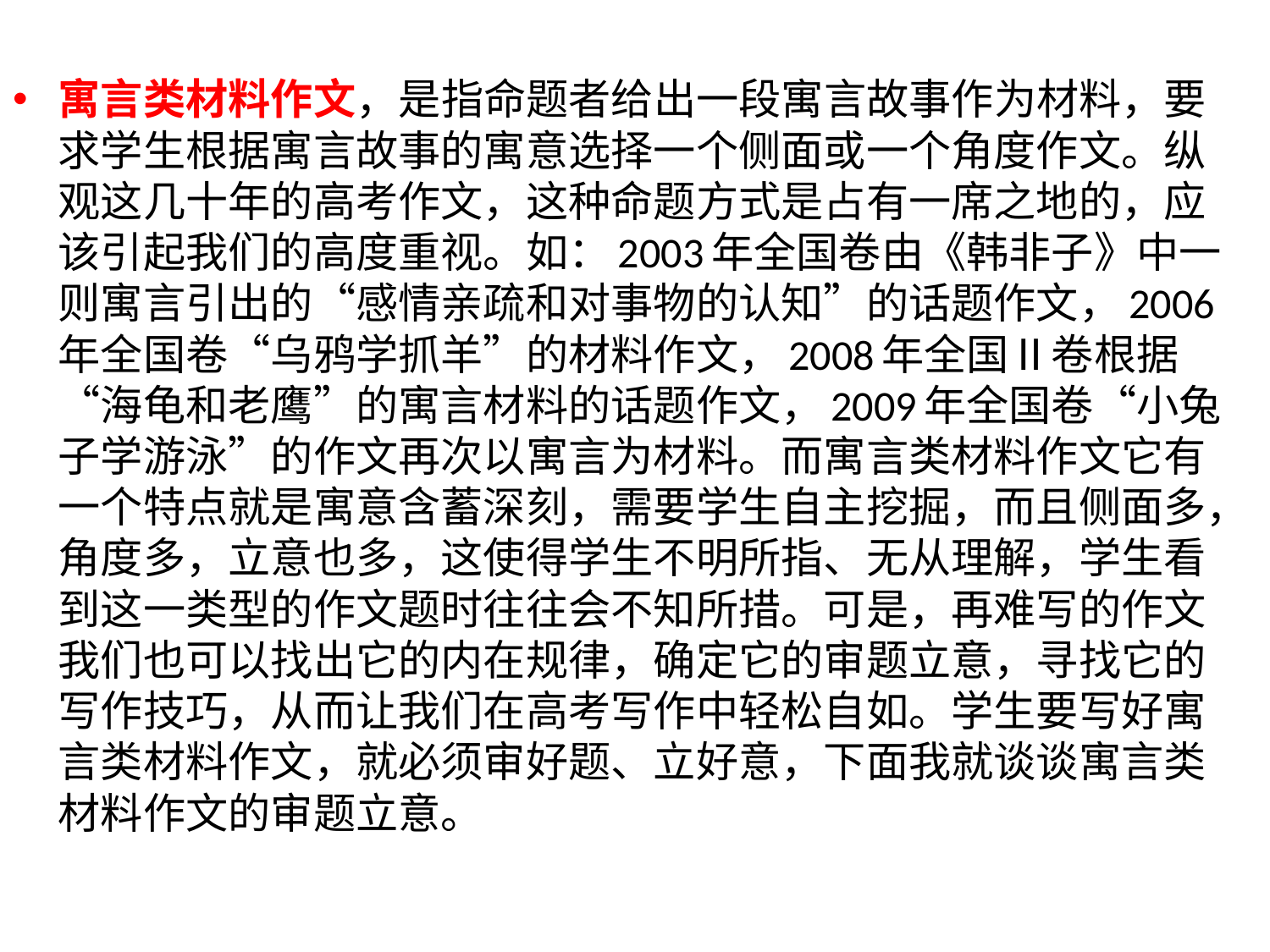

寓言类材料作文，是指命题者给出一段寓言故事作为材料，要求学生根据寓言故事的寓意选择一个侧面或一个角度作文。纵观这几十年的高考作文，这种命题方式是占有一席之地的，应该引起我们的高度重视。如：2003年全国卷由《韩非子》中一则寓言引出的“感情亲疏和对事物的认知”的话题作文，2006年全国卷“乌鸦学抓羊”的材料作文，2008年全国Ⅱ卷根据“海龟和老鹰”的寓言材料的话题作文，2009年全国卷“小兔子学游泳”的作文再次以寓言为材料。而寓言类材料作文它有一个特点就是寓意含蓄深刻，需要学生自主挖掘，而且侧面多，角度多，立意也多，这使得学生不明所指、无从理解，学生看到这一类型的作文题时往往会不知所措。可是，再难写的作文我们也可以找出它的内在规律，确定它的审题立意，寻找它的写作技巧，从而让我们在高考写作中轻松自如。学生要写好寓言类材料作文，就必须审好题、立好意，下面我就谈谈寓言类材料作文的审题立意。